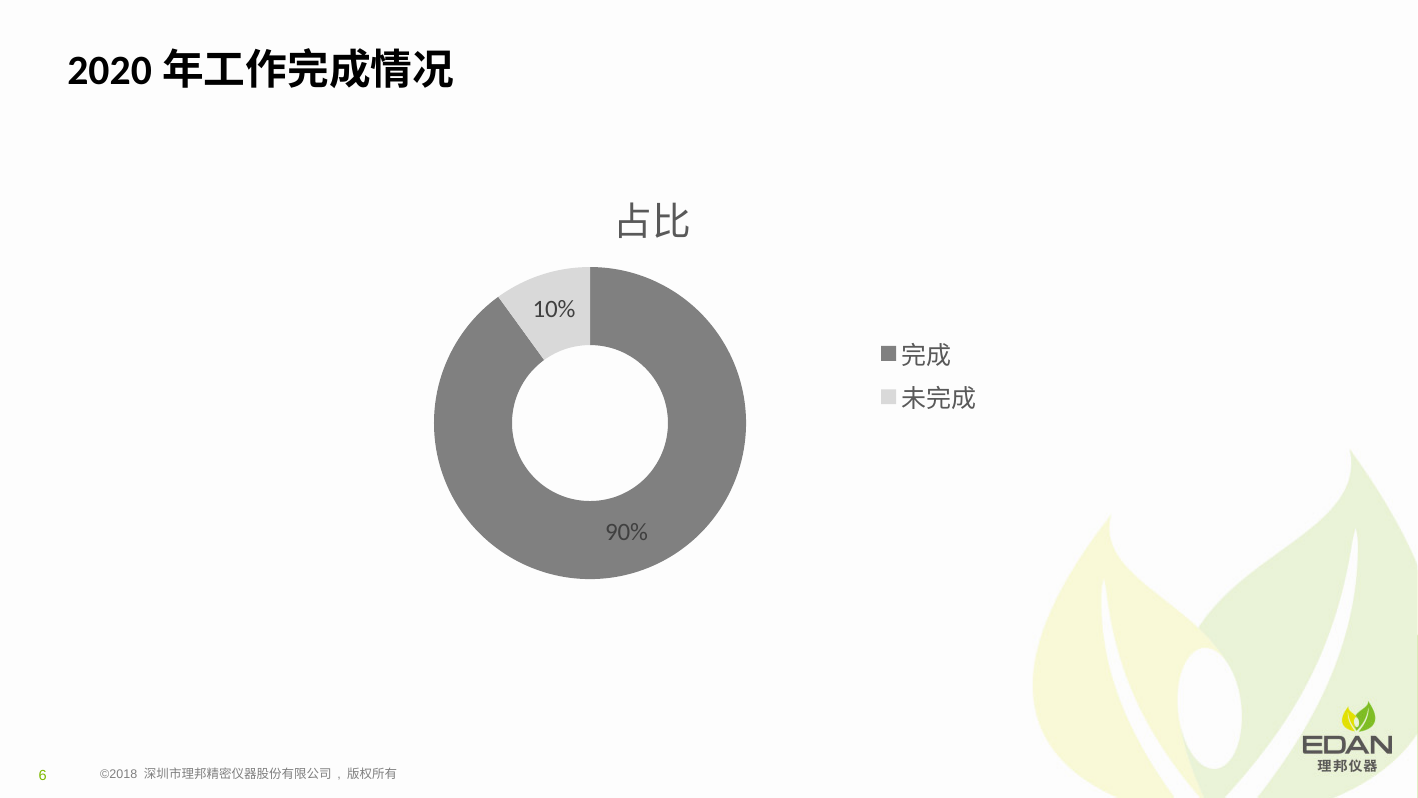

2020年工作完成情况

### Chart:

| Category | 占比 |
|---|---|
| 完成 | 0.9 |
| 未完成 | 0.1 |